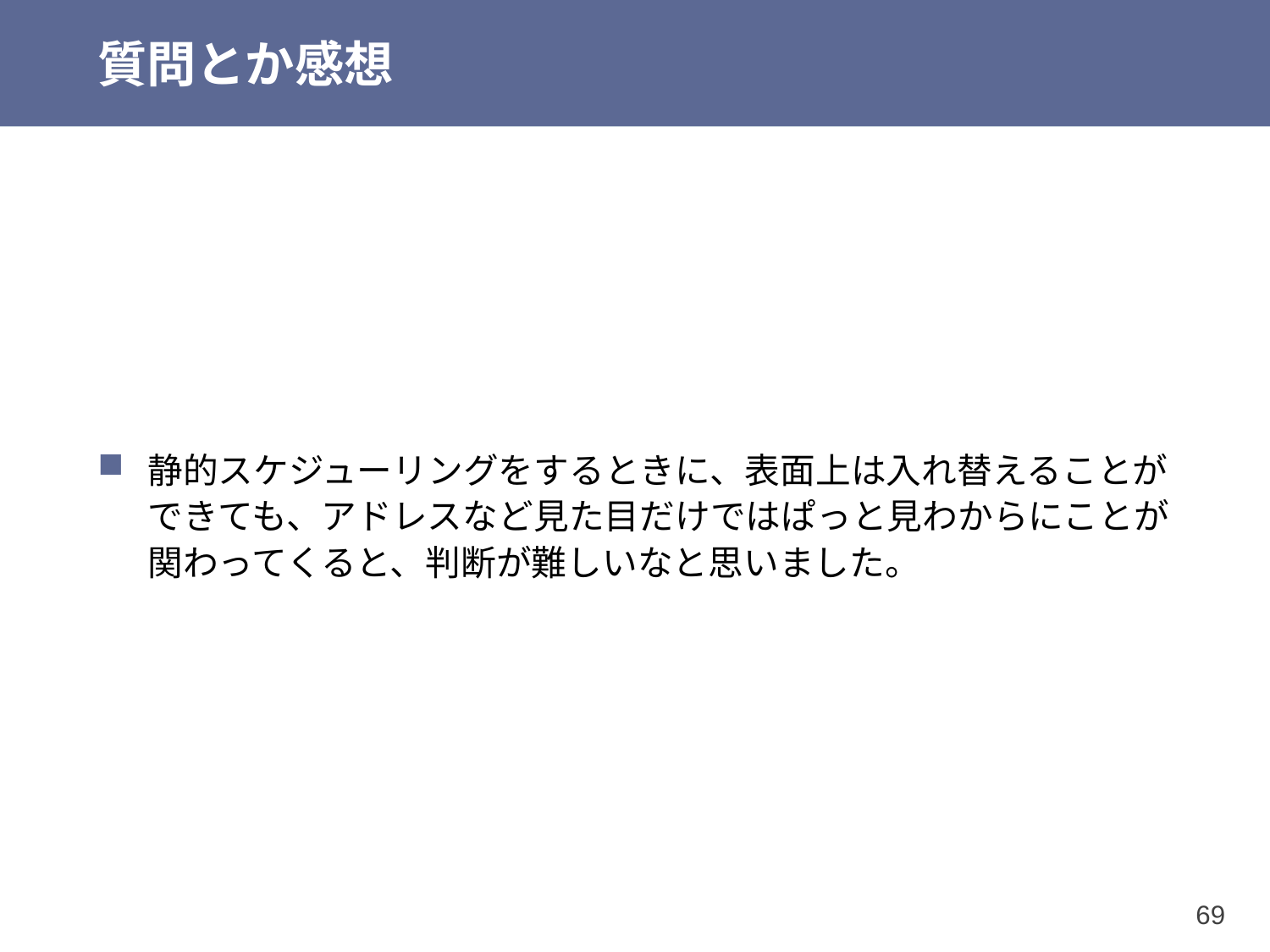

# 質問とか感想
静的スケジューリングをするときに、表面上は入れ替えることができても、アドレスなど見た目だけではぱっと見わからにことが関わってくると、判断が難しいなと思いました。